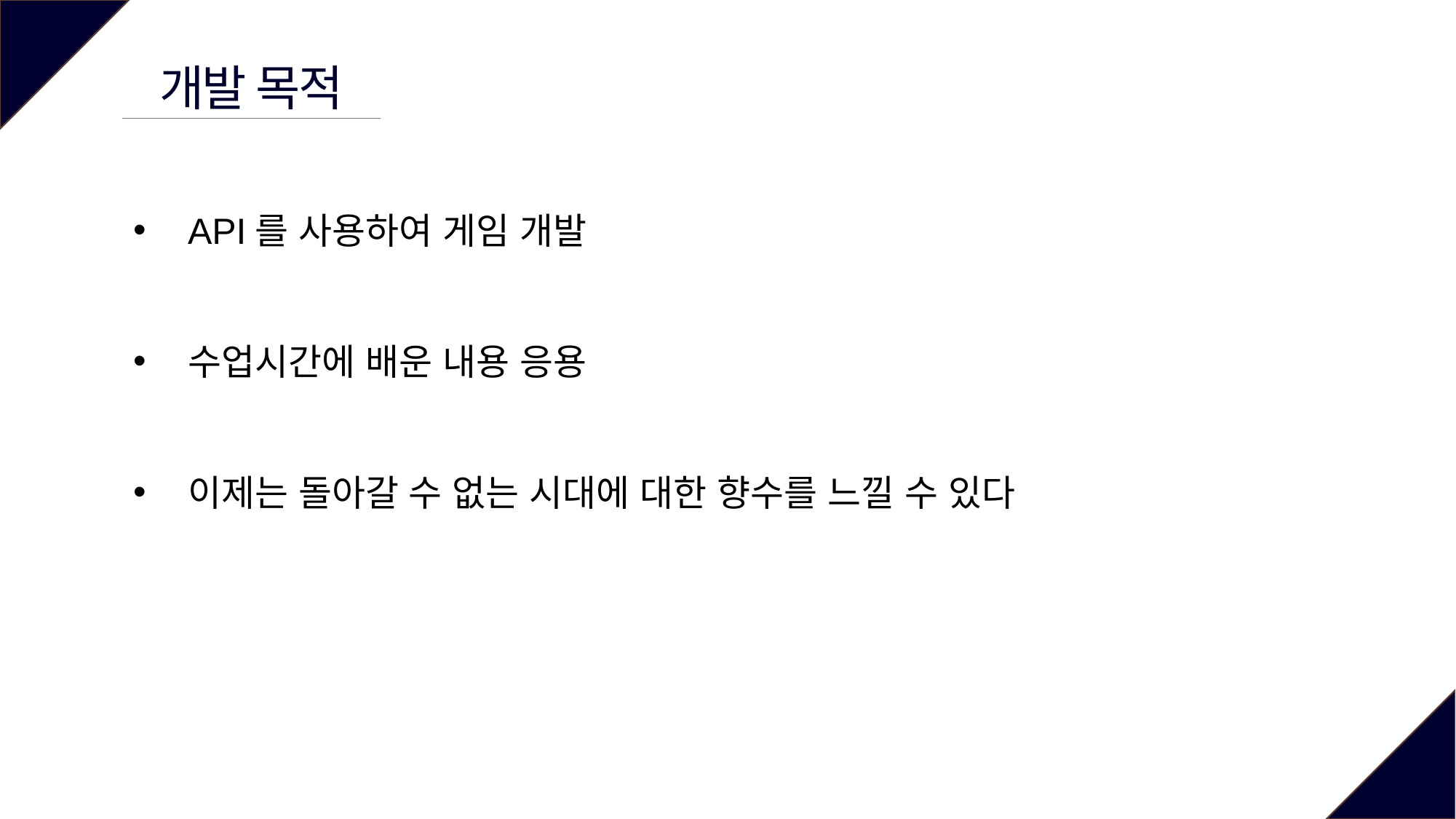

개발 목적
API를 사용하여 게임 개발

수업시간에 배운 내용 응용

이제는 돌아갈 수 없는 시대에 대한 향수를 느낄 수 있다